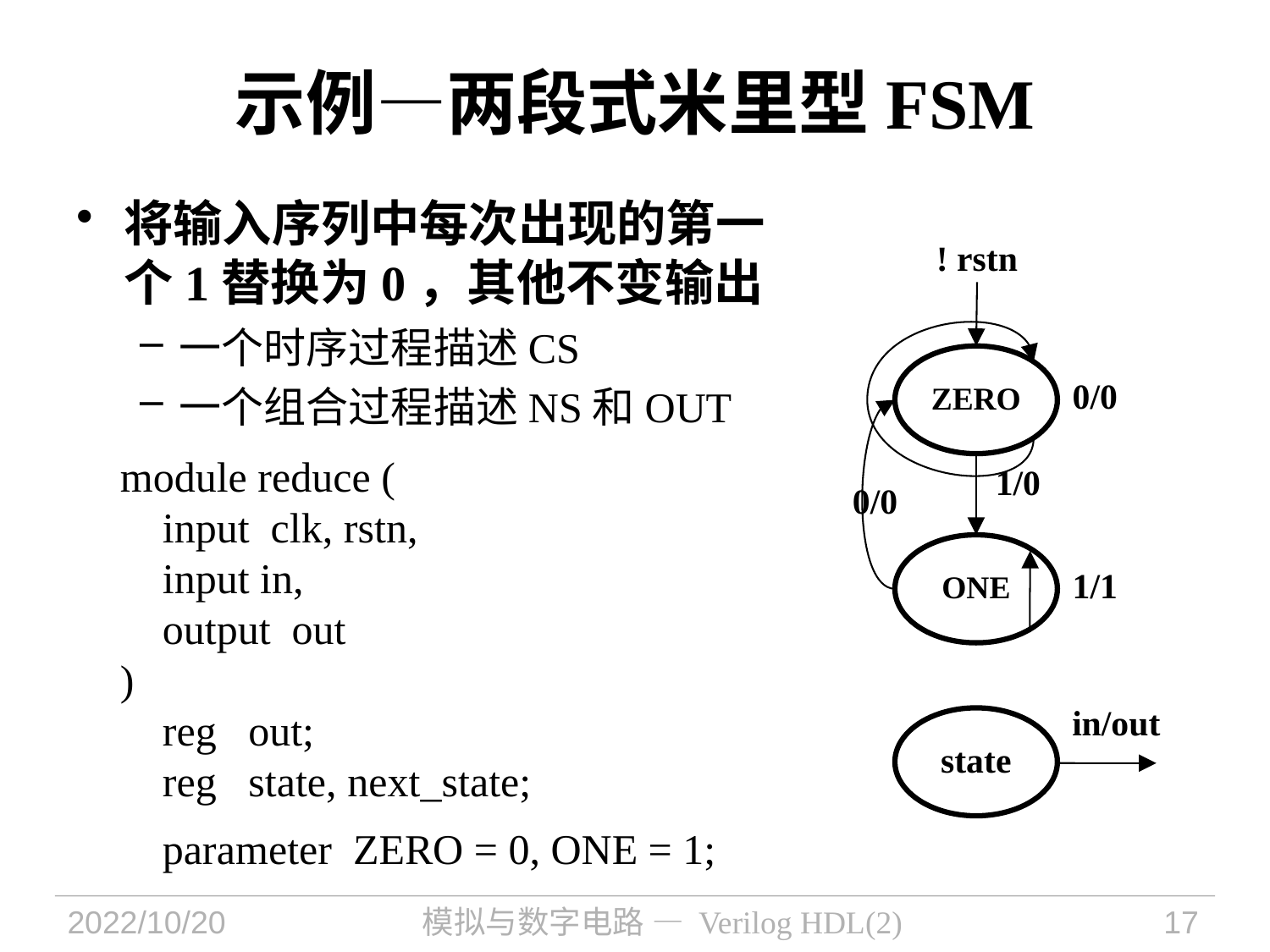

示例—两段式米里型FSM
将输入序列中每次出现的第一个1替换为0，其他不变输出
一个时序过程描述CS
一个组合过程描述NS和OUT
! rstn
ZERO
0/0
1/0
0/0
ONE
1/1
module reduce (
    input  clk, rstn,
    input in,
    output  out
)
    reg   out;
    reg   state, next_state;

    parameter  ZERO = 0, ONE = 1;

in/out
state

2022/10/20
模拟与数字电路 — Verilog HDL(2)
17